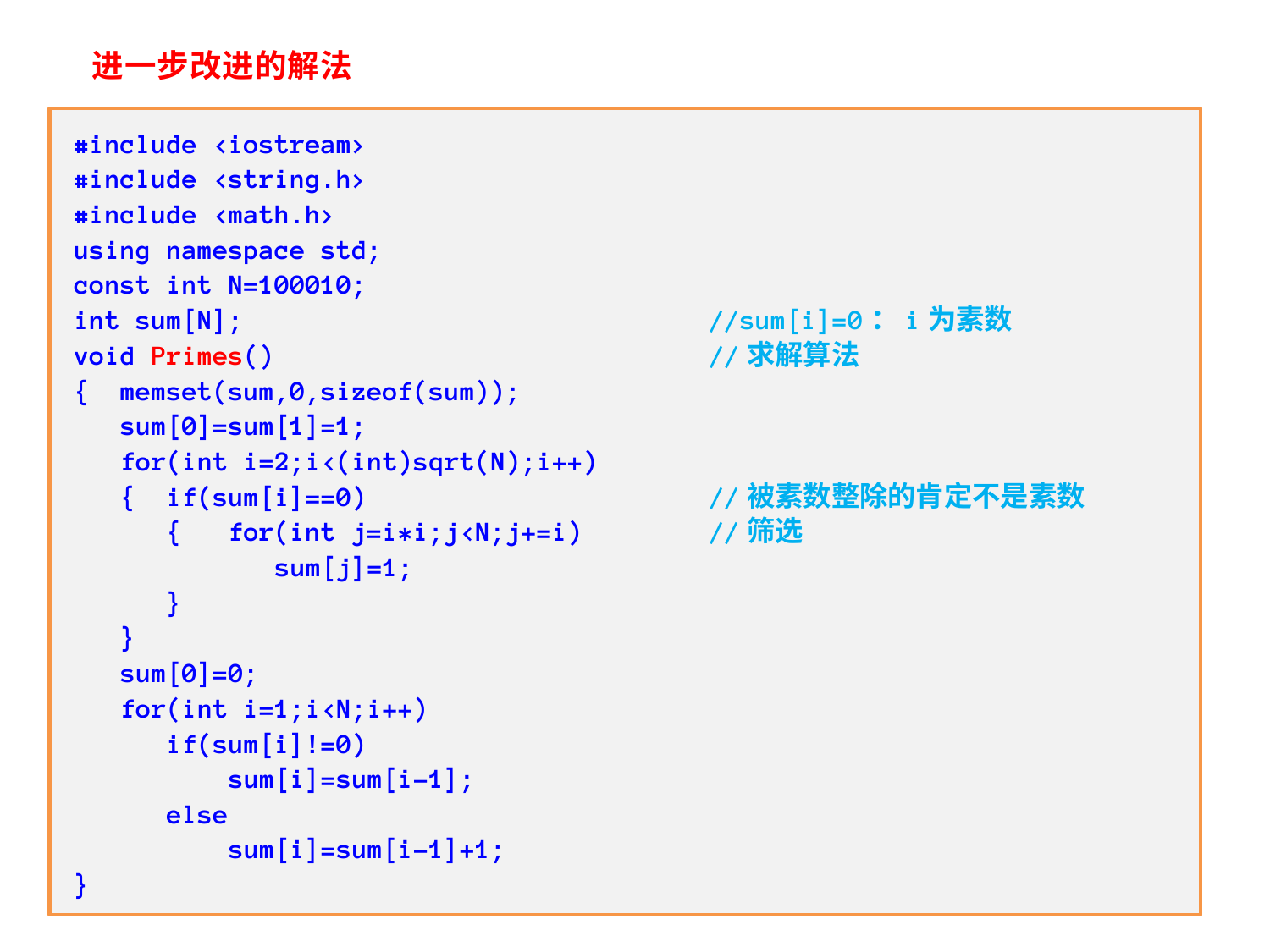

进一步改进的解法
#include <iostream>
#include <string.h>
#include <math.h>
using namespace std;
const int N=100010;
int sum[N];				//sum[i]=0：i为素数
void Primes()				//求解算法
{  memset(sum,0,sizeof(sum));
   sum[0]=sum[1]=1;
   for(int i=2;i<(int)sqrt(N);i++)
   {  if(sum[i]==0)                 	//被素数整除的肯定不是素数
      {   for(int j=i*i;j<N;j+=i)  	//筛选
             sum[j]=1;
      }
   }
   sum[0]=0;
   for(int i=1;i<N;i++)
      if(sum[i]!=0)
          sum[i]=sum[i-1];
      else
          sum[i]=sum[i-1]+1;
}